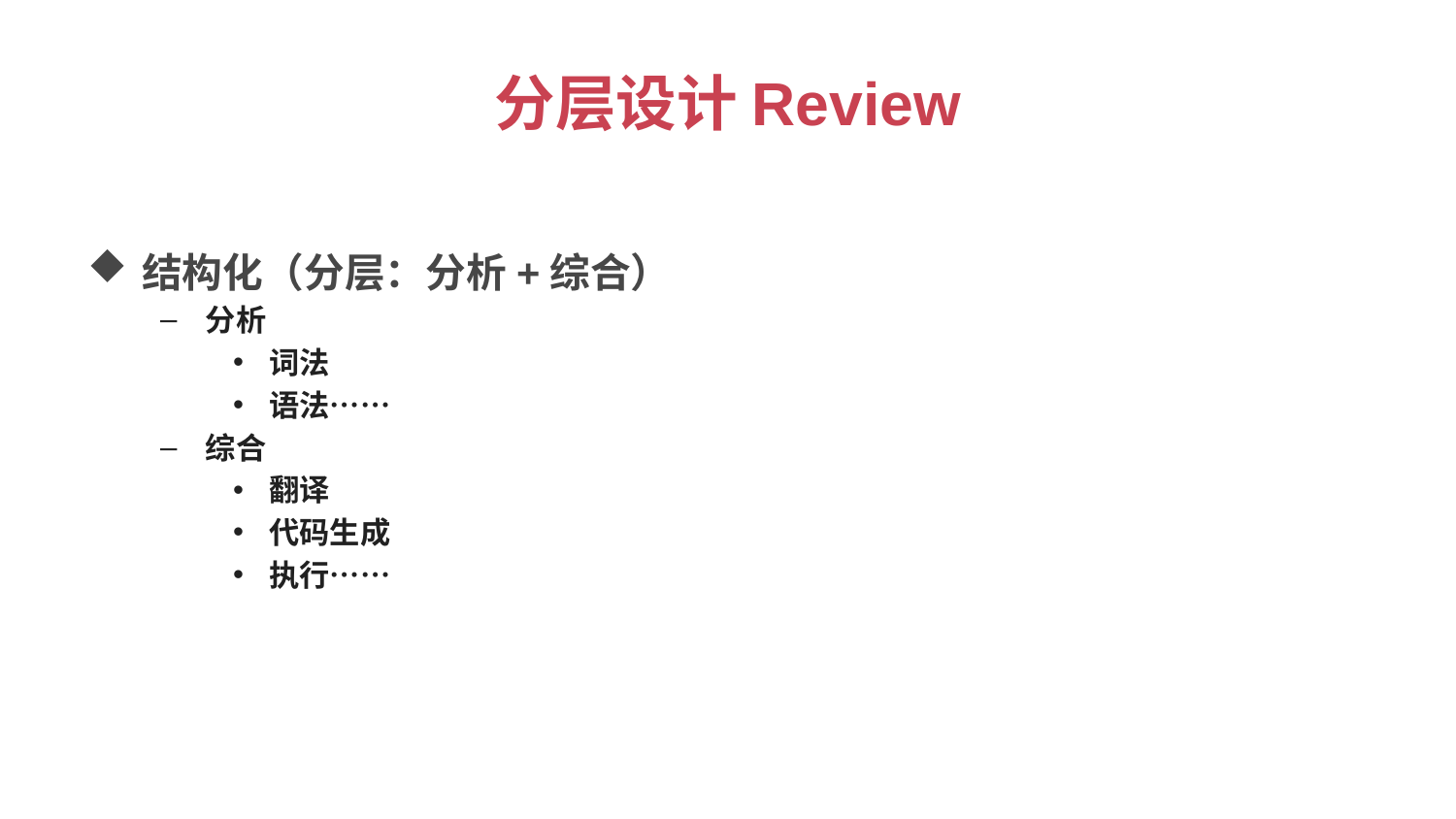

# 分层设计Review
结构化（分层：分析+综合）
分析
词法
语法……
综合
翻译
代码生成
执行……